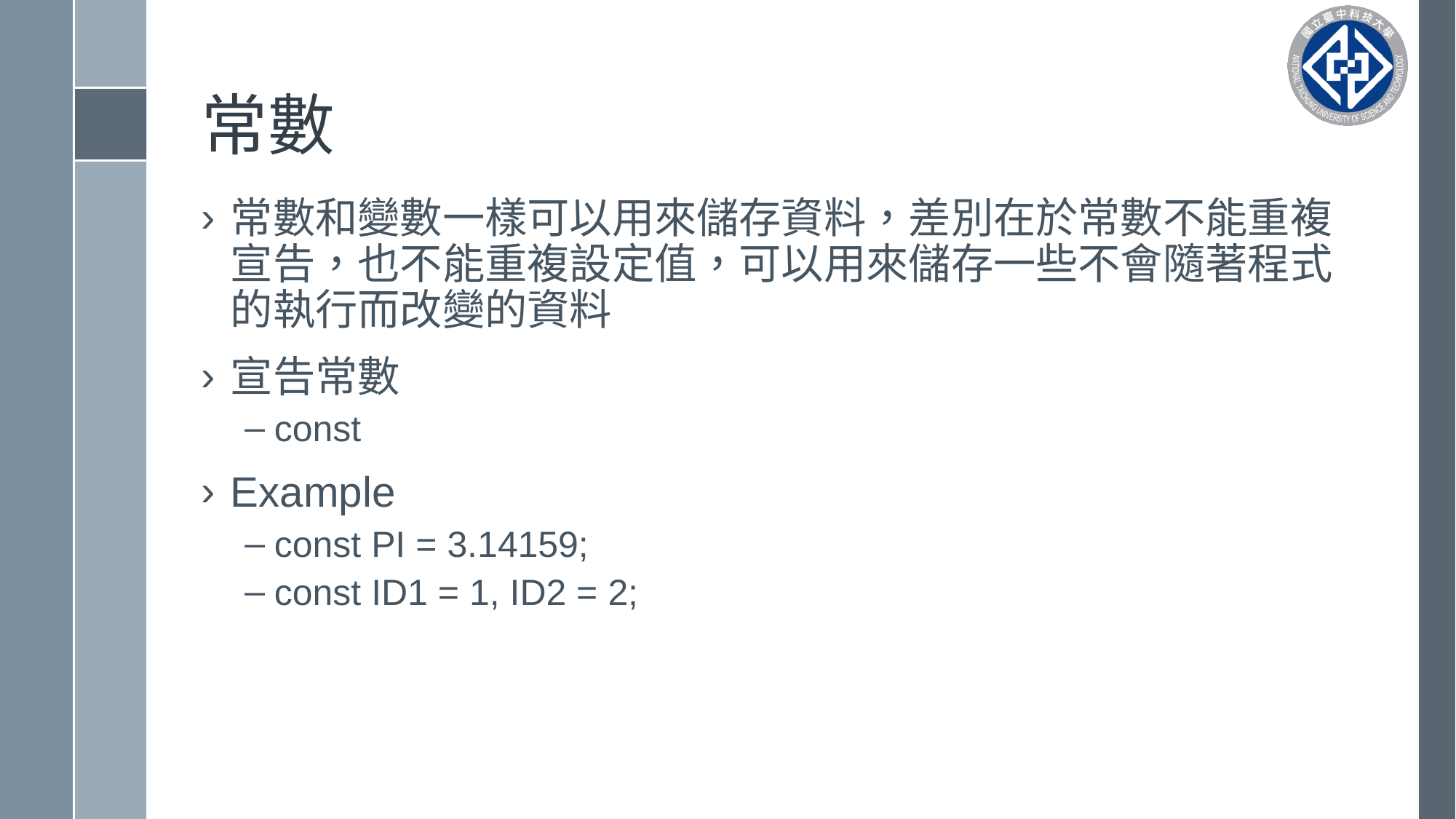

# 常數
常數和變數一樣可以用來儲存資料，差別在於常數不能重複宣告，也不能重複設定值，可以用來儲存一些不會隨著程式的執行而改變的資料
宣告常數
const
Example
const PI = 3.14159;
const ID1 = 1, ID2 = 2;